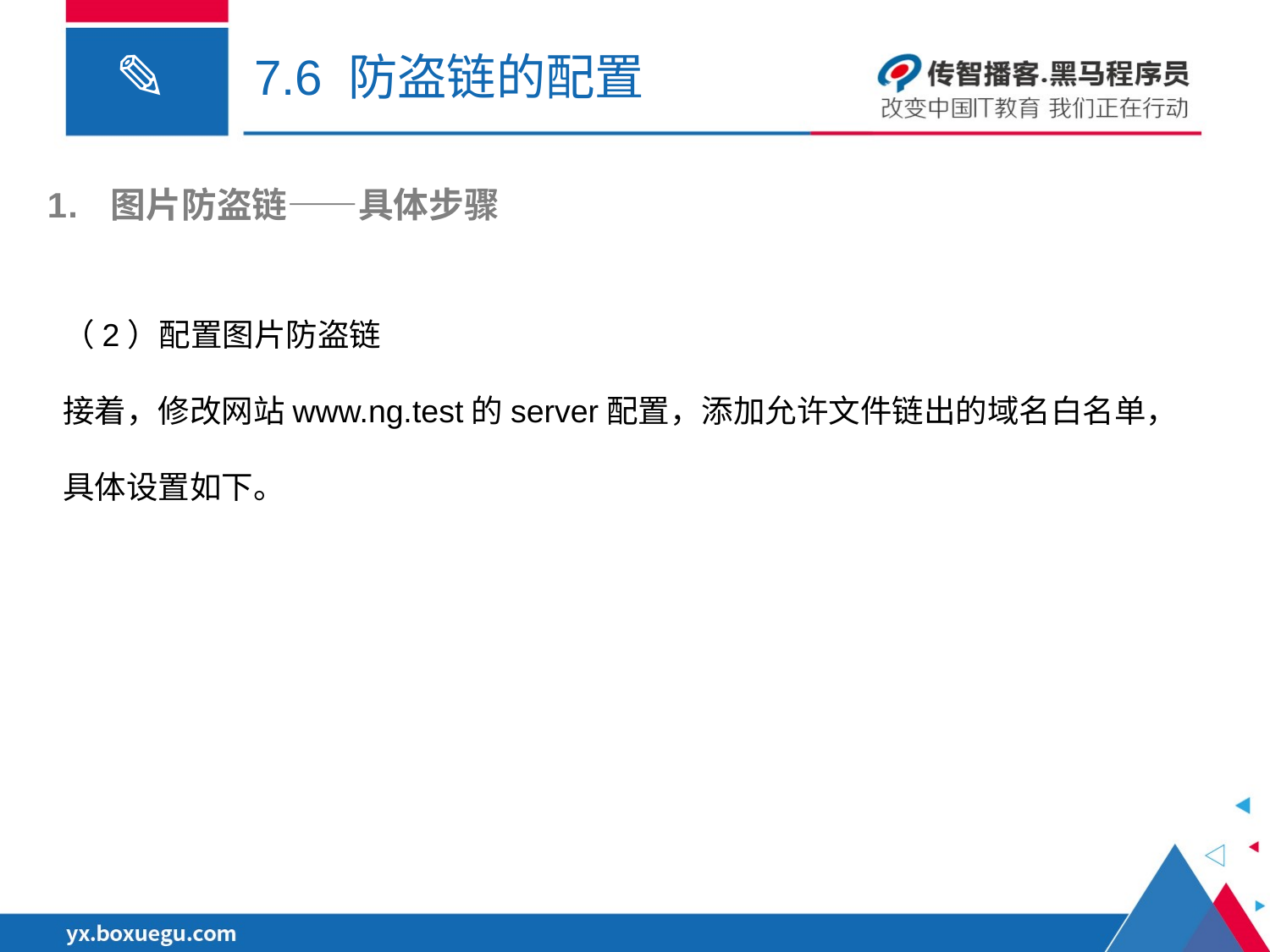

# 7.6 防盗链的配置
图片防盗链——具体步骤
（2）配置图片防盗链
接着，修改网站www.ng.test的server配置，添加允许文件链出的域名白名单，具体设置如下。